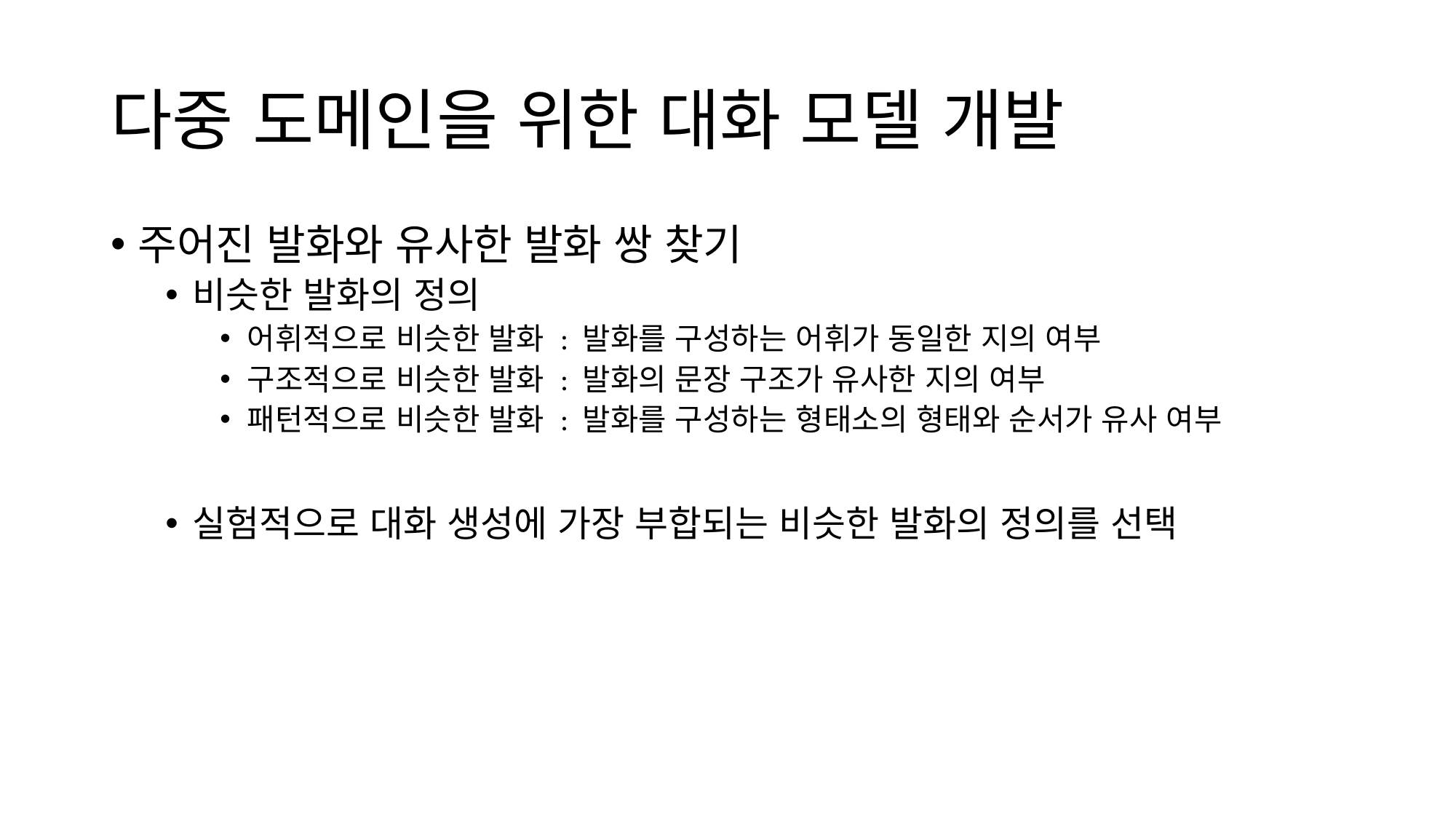

# 다중 도메인을 위한 대화 모델 개발
주어진 발화와 유사한 발화 쌍 찾기
비슷한 발화의 정의
어휘적으로 비슷한 발화 : 발화를 구성하는 어휘가 동일한 지의 여부
구조적으로 비슷한 발화 : 발화의 문장 구조가 유사한 지의 여부
패턴적으로 비슷한 발화 : 발화를 구성하는 형태소의 형태와 순서가 유사 여부

실험적으로 대화 생성에 가장 부합되는 비슷한 발화의 정의를 선택